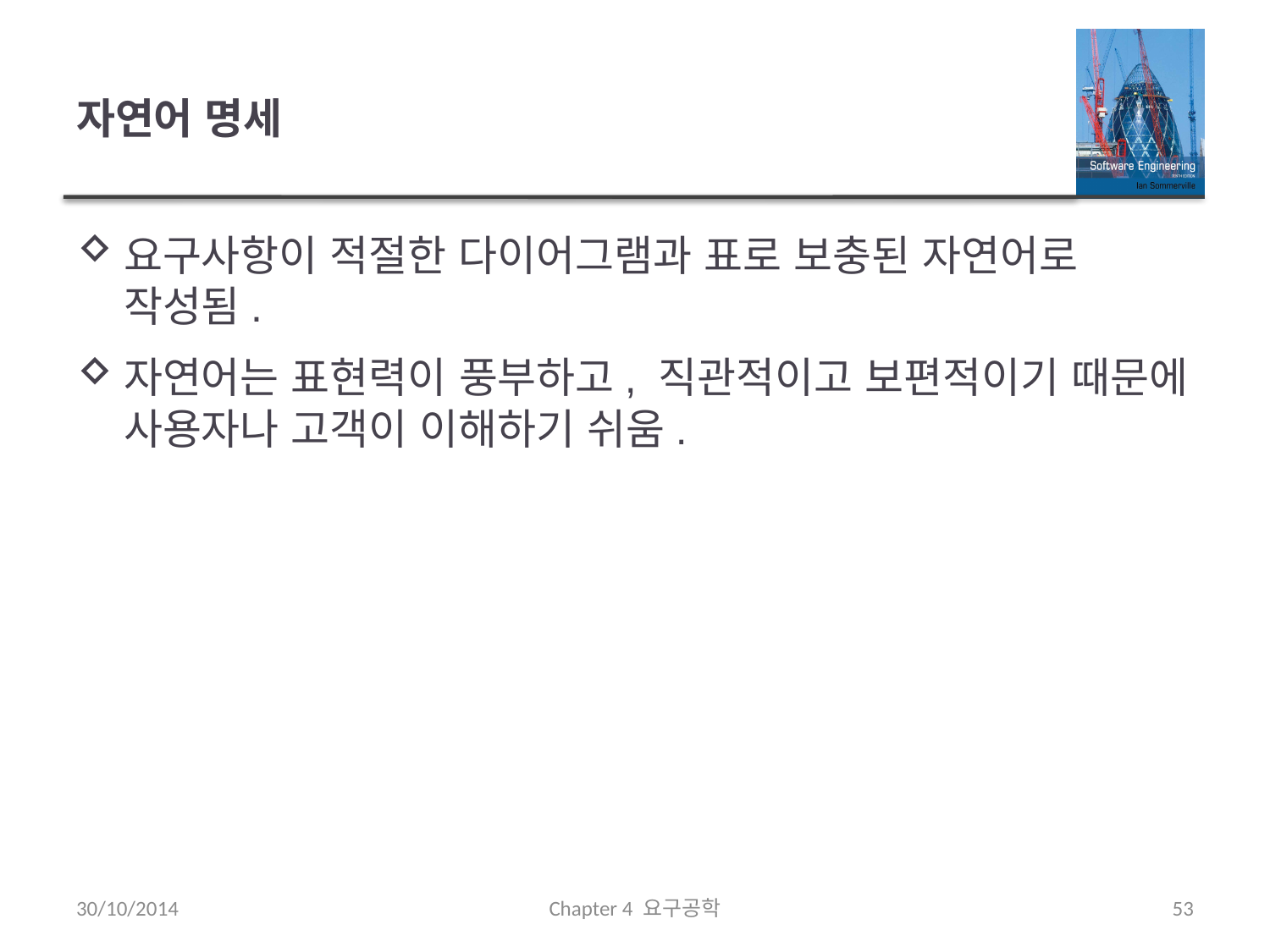

# 자연어 명세
요구사항이 적절한 다이어그램과 표로 보충된 자연어로 작성됨.
자연어는 표현력이 풍부하고, 직관적이고 보편적이기 때문에 사용자나 고객이 이해하기 쉬움.
30/10/2014
Chapter 4 요구공학
53